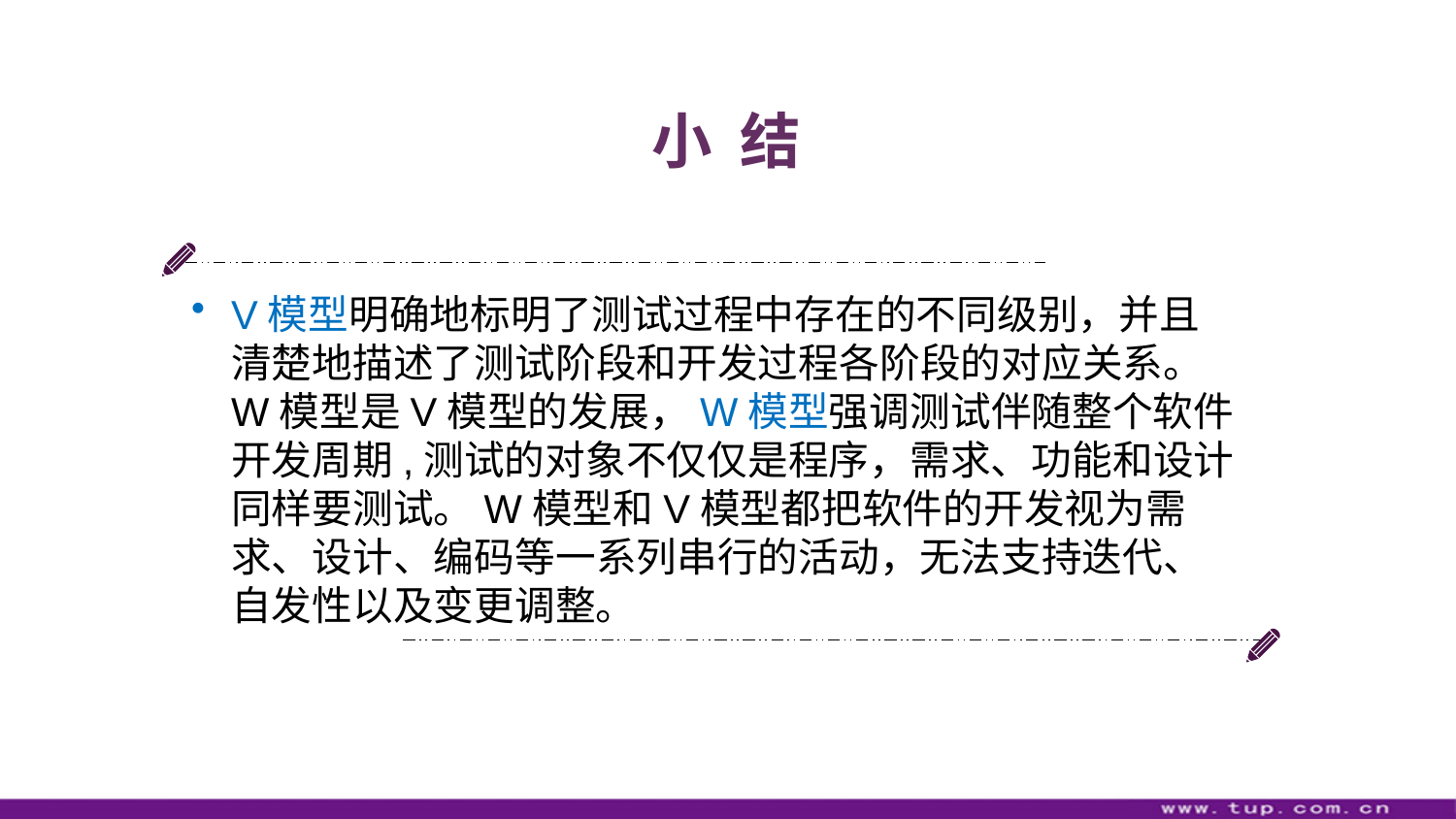

小  结

V模型明确地标明了测试过程中存在的不同级别，并且清楚地描述了测试阶段和开发过程各阶段的对应关系。W模型是V模型的发展，W模型强调测试伴随整个软件开发周期,测试的对象不仅仅是程序，需求、功能和设计同样要测试。W模型和V模型都把软件的开发视为需求、设计、编码等一系列串行的活动，无法支持迭代、自发性以及变更调整。